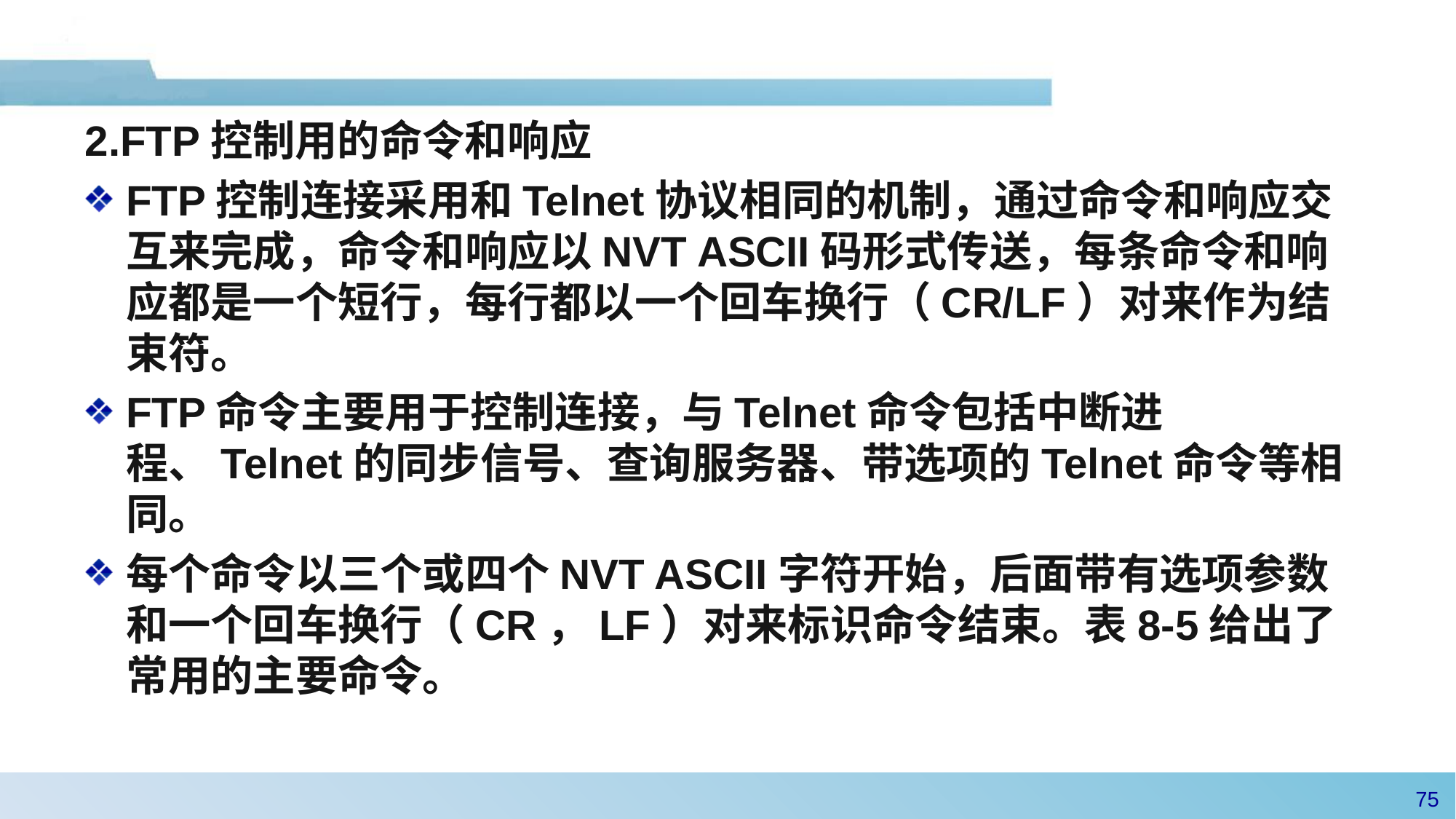

2.FTP控制用的命令和响应
FTP控制连接采用和Telnet协议相同的机制，通过命令和响应交互来完成，命令和响应以NVT ASCII码形式传送，每条命令和响应都是一个短行，每行都以一个回车换行（CR/LF）对来作为结束符。
FTP命令主要用于控制连接，与Telnet命令包括中断进程、Telnet的同步信号、查询服务器、带选项的Telnet命令等相同。
每个命令以三个或四个NVT ASCII字符开始，后面带有选项参数和一个回车换行（CR，LF）对来标识命令结束。表8-5给出了常用的主要命令。

75